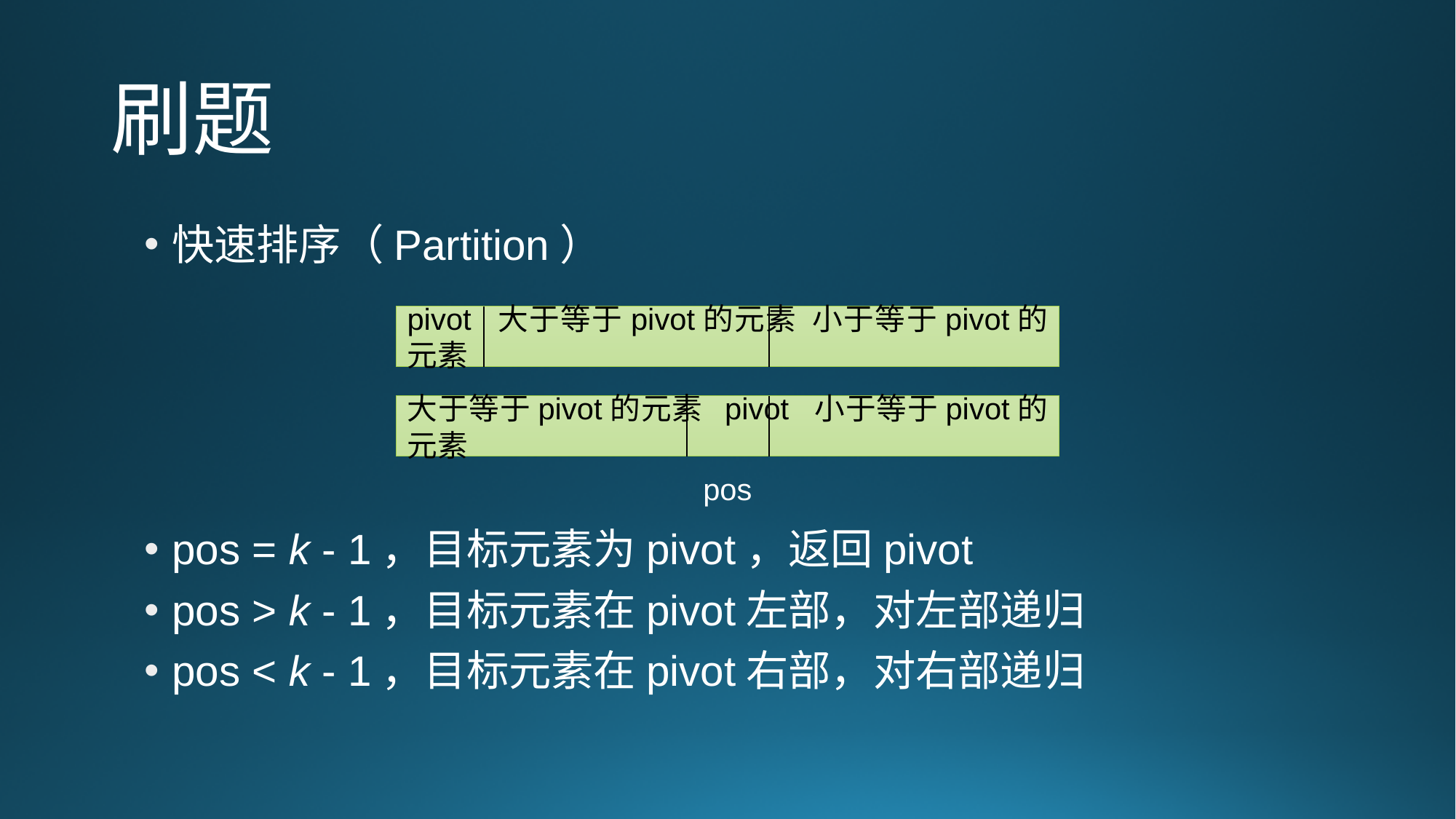

# 刷题
快速排序（Partition）

pos = k - 1，目标元素为pivot，返回pivot
pos > k - 1，目标元素在pivot左部，对左部递归
pos < k - 1，目标元素在pivot右部，对右部递归
pivot  大于等于pivot的元素  小于等于pivot的元素
大于等于pivot的元素  pivot  小于等于pivot的元素
pos